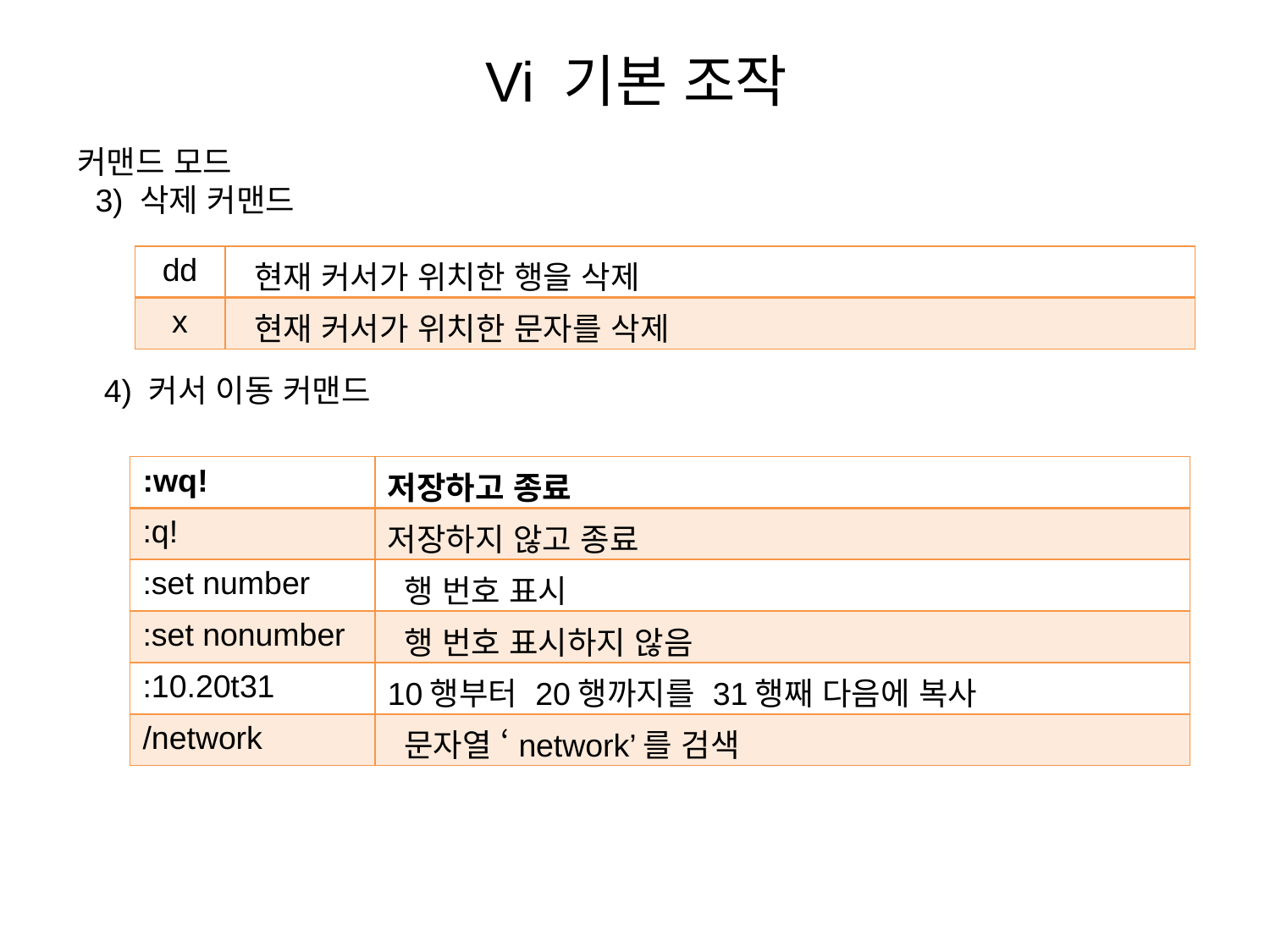

# Vi 기본 조작
커맨드 모드
  3) 삭제 커맨드

   4) 커서 이동 커맨드

| dd | 현재 커서가 위치한 행을 삭제 |
| --- | --- |
| x | 현재 커서가 위치한 문자를 삭제 |
| :wq! | 저장하고 종료 |
| --- | --- |
| :q! | 저장하지 않고 종료 |
| :set number | 행 번호 표시 |
| :set nonumber | 행 번호 표시하지 않음 |
| :10.20t31 | 10행부터 20행까지를 31행째 다음에 복사 |
| /network | 문자열 ‘network’를 검색 |